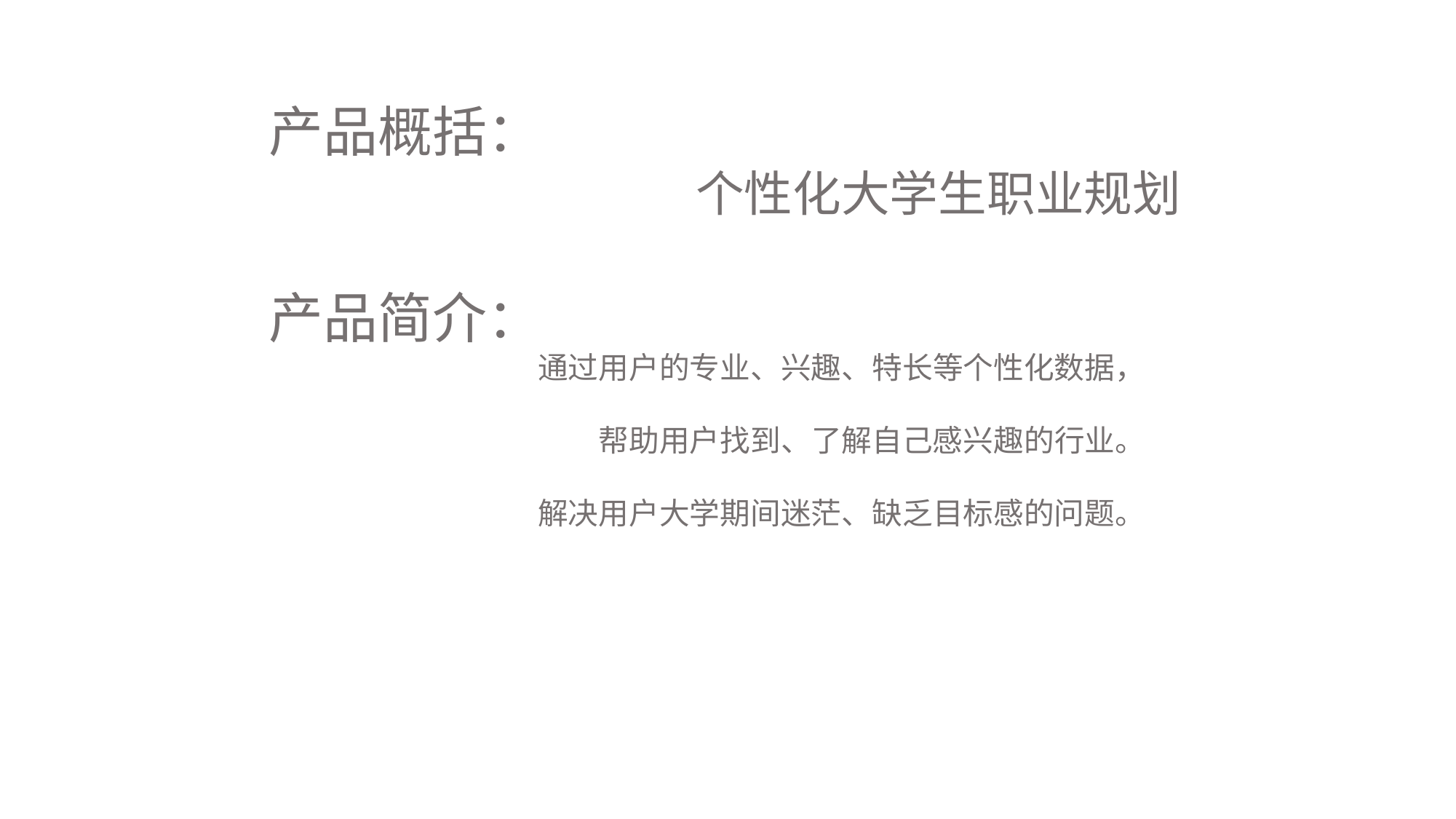

产品概括：
个性化大学生职业规划
产品简介：
通过用户的专业、兴趣、特长等个性化数据，

帮助用户找到、了解自己感兴趣的行业。

解决用户大学期间迷茫、缺乏目标感的问题。